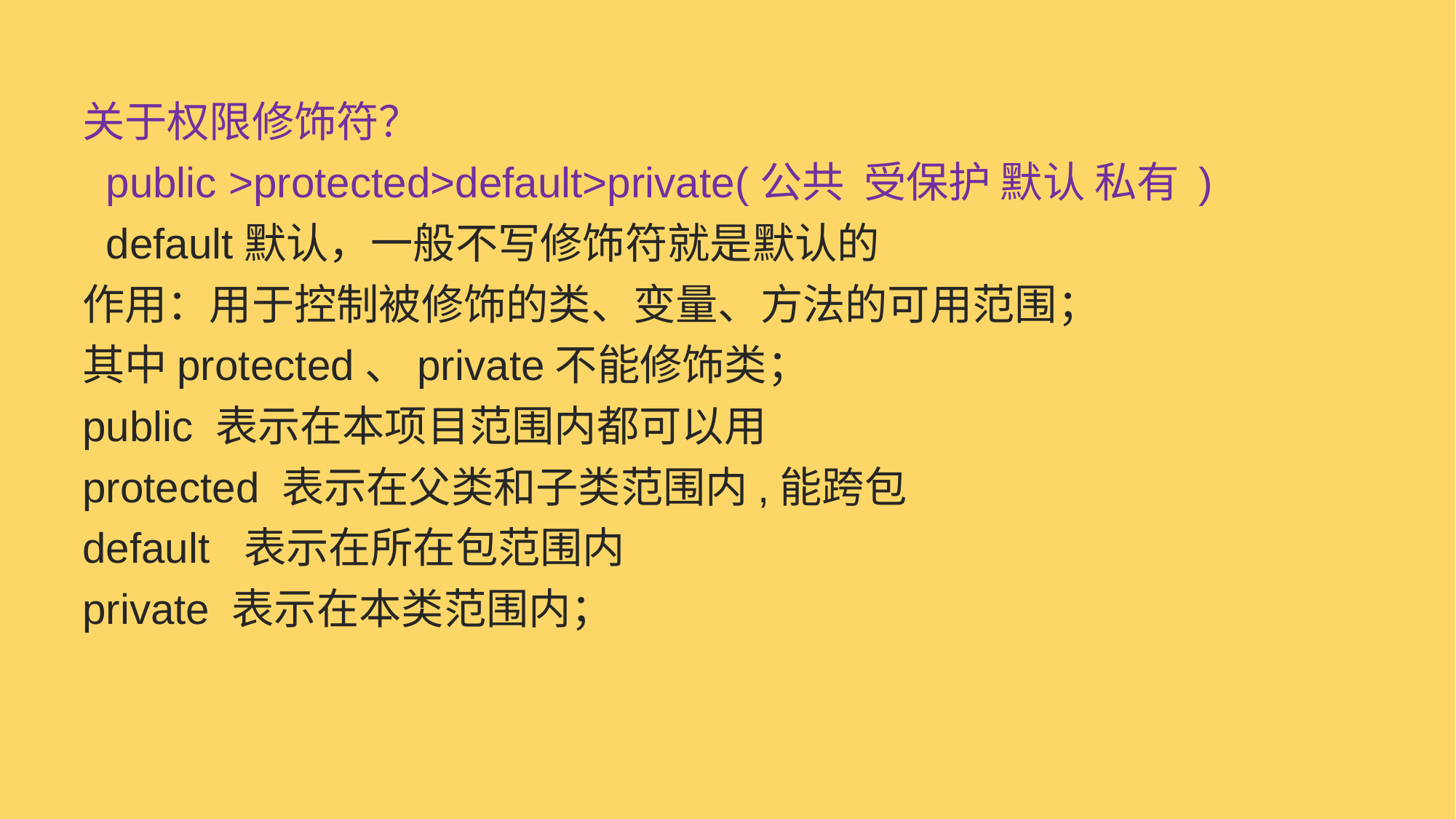

关于权限修饰符？
  public >protected>default>private(公共  受保护 默认 私有 )
  default默认，一般不写修饰符就是默认的
作用：用于控制被修饰的类、变量、方法的可用范围；
其中protected、private不能修饰类；
public 表示在本项目范围内都可以用
protected 表示在父类和子类范围内,能跨包
default  表示在所在包范围内
private 表示在本类范围内；